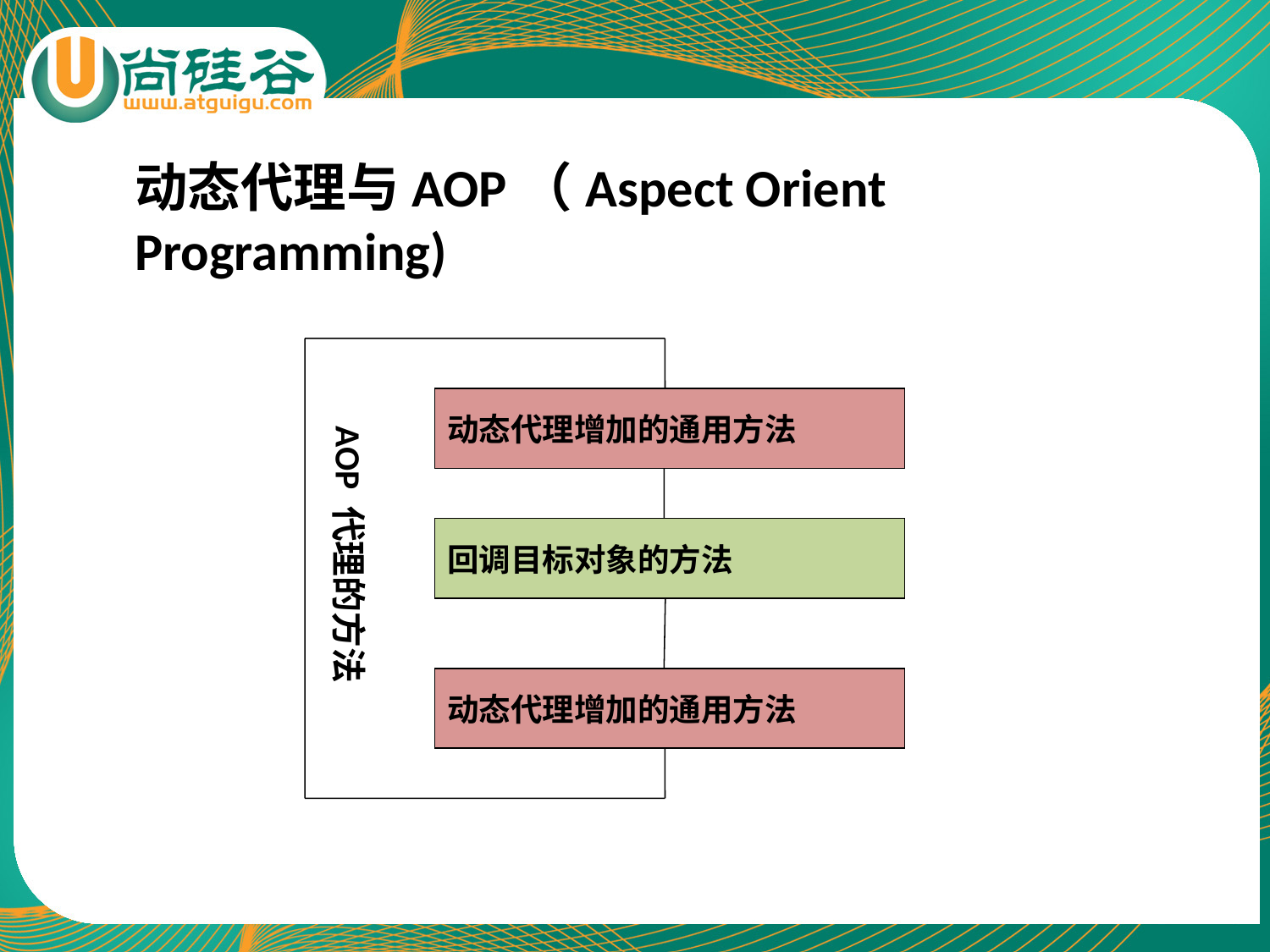

动态代理与AOP（Aspect Orient Programming)

动态代理增加的通用方法
AOP 代理的方法

回调目标对象的方法

动态代理增加的通用方法